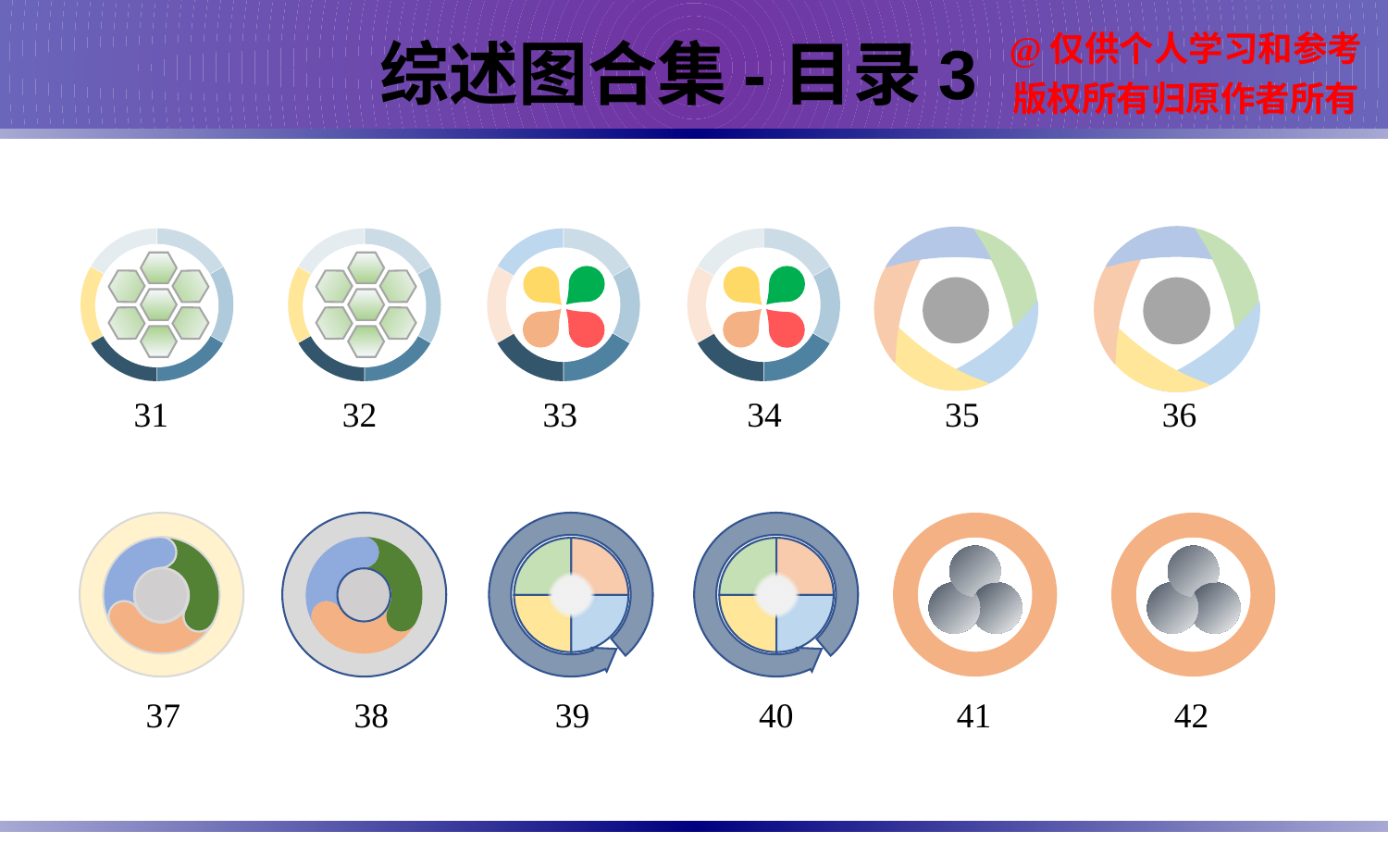

综述图合集-目录3

31
32
33
34
35
36

37
38
39
40
41
42